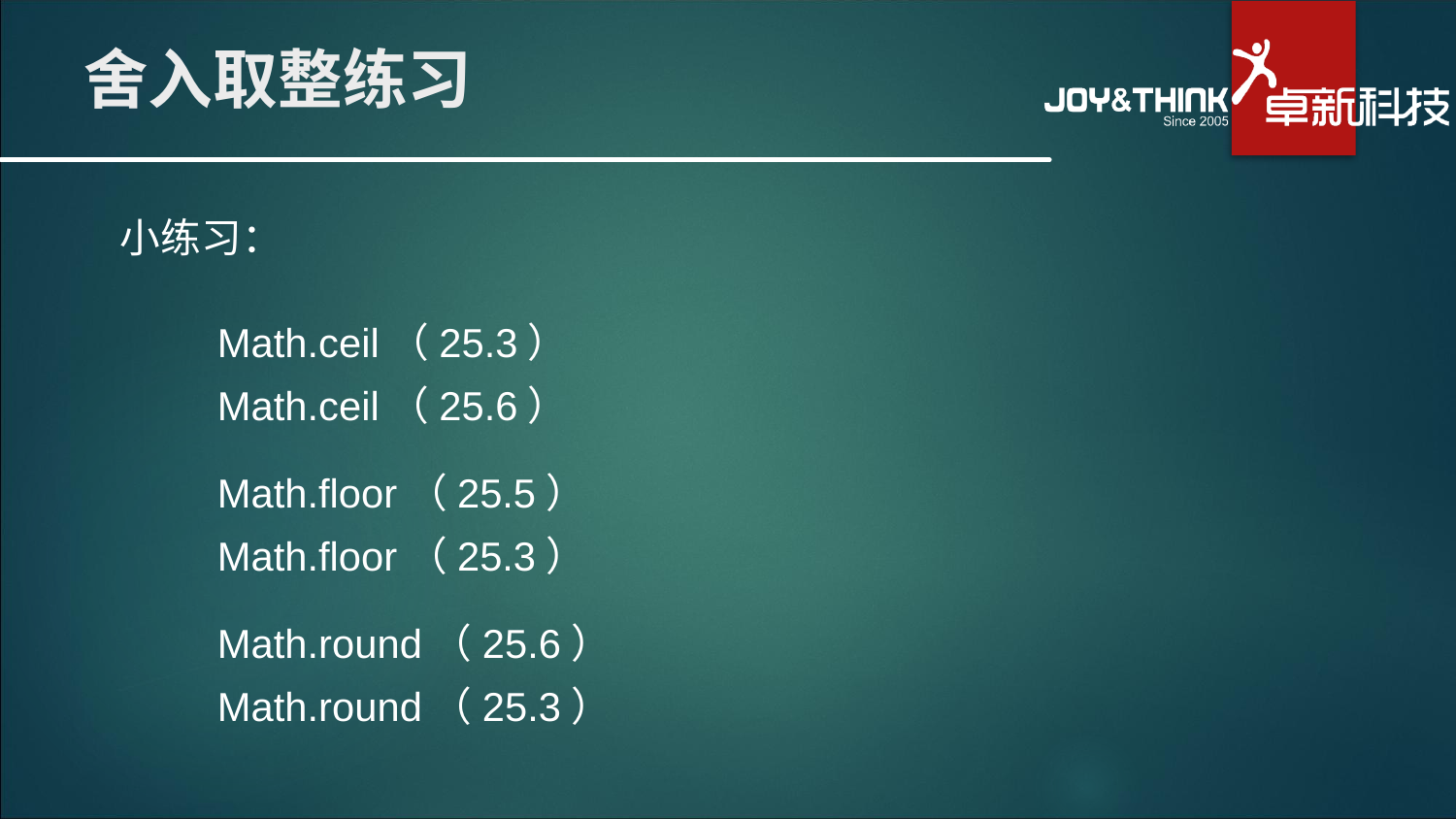

# 舍入取整练习
小练习：
   Math.ceil（25.3）
   Math.ceil（25.6）
   Math.floor（25.5）
   Math.floor（25.3）
   Math.round（25.6）
   Math.round（25.3）